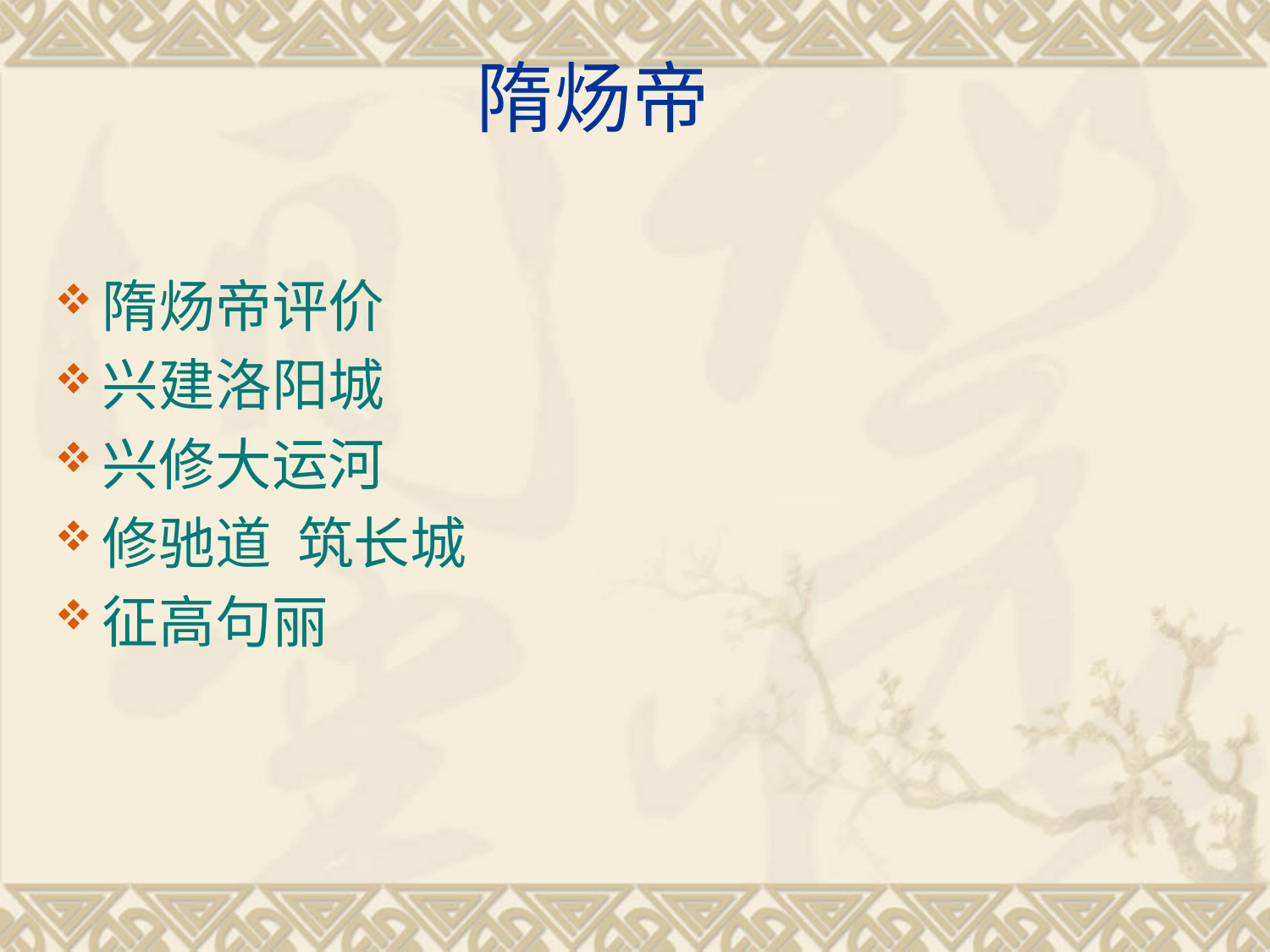

# 隋炀帝
隋炀帝评价
兴建洛阳城
兴修大运河
修驰道  筑长城
征高句丽